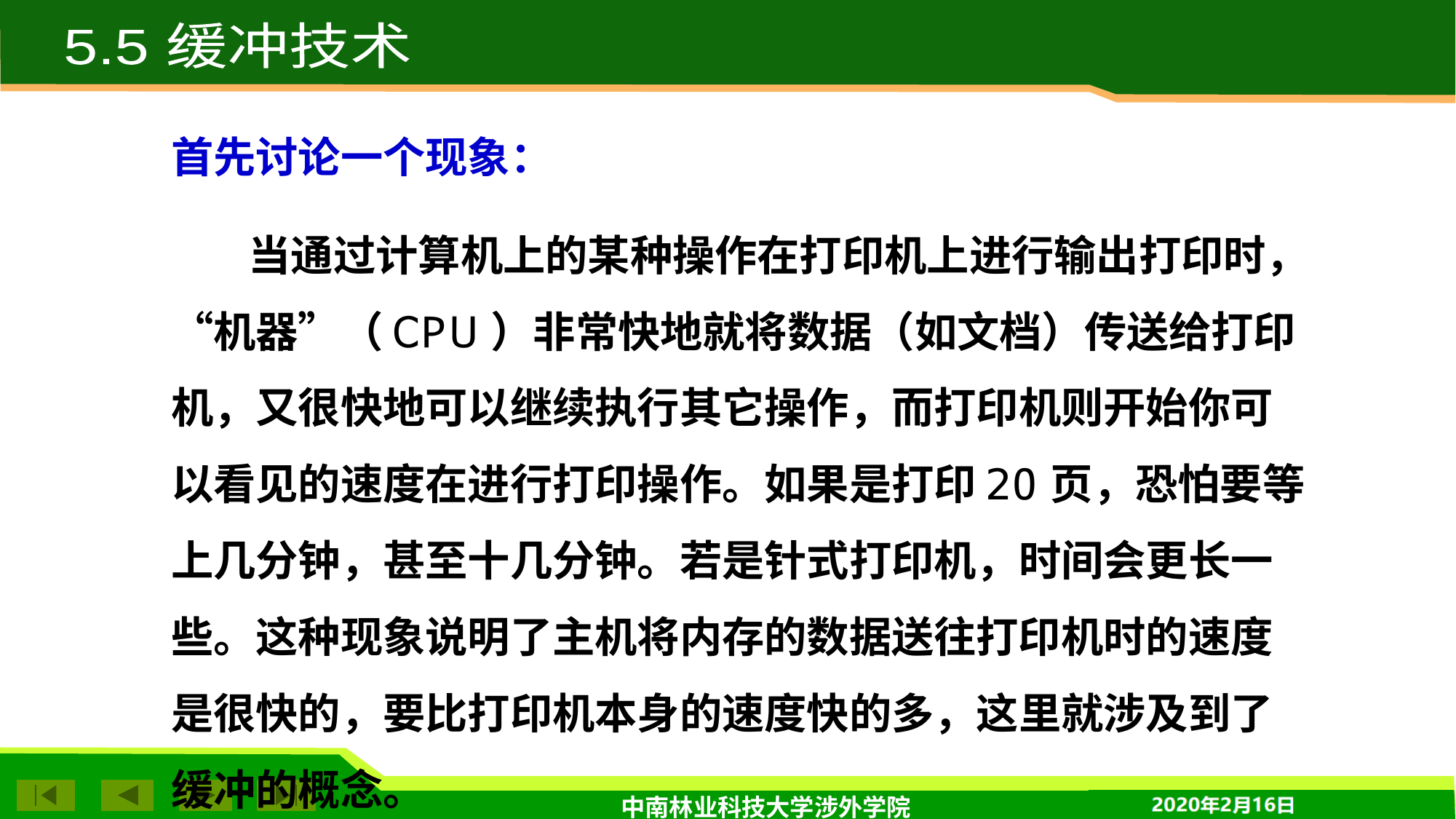

5.5 缓冲技术
首先讨论一个现象：
       当通过计算机上的某种操作在打印机上进行输出打印时，“机器”（CPU）非常快地就将数据（如文档）传送给打印机，又很快地可以继续执行其它操作，而打印机则开始你可以看见的速度在进行打印操作。如果是打印20页，恐怕要等上几分钟，甚至十几分钟。若是针式打印机，时间会更长一些。这种现象说明了主机将内存的数据送往打印机时的速度是很快的，要比打印机本身的速度快的多，这里就涉及到了缓冲的概念。